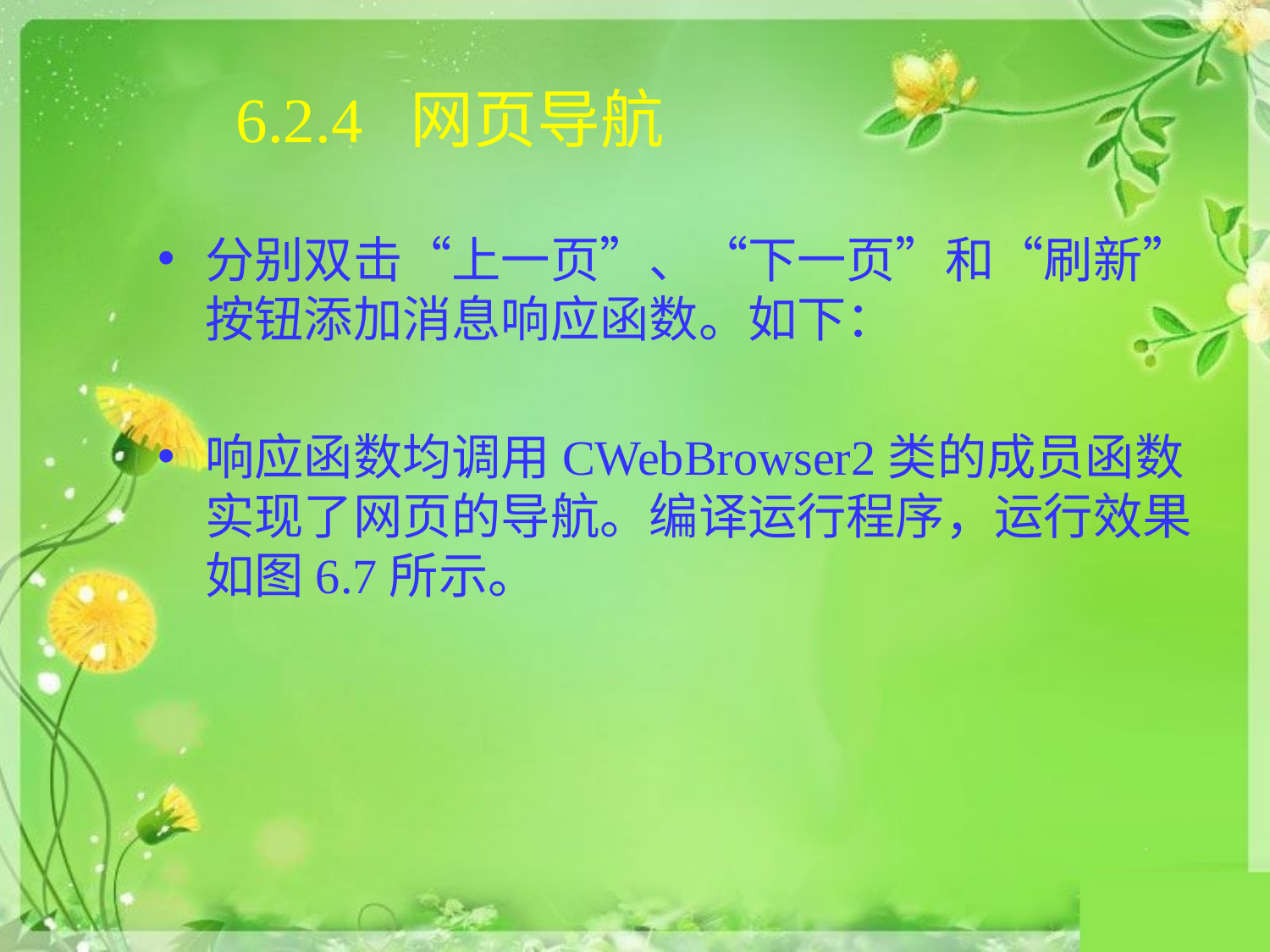

# 6.2.4  网页导航
分别双击“上一页”、“下一页”和“刷新”按钮添加消息响应函数。如下：

响应函数均调用CWebBrowser2类的成员函数实现了网页的导航。编译运行程序，运行效果如图6.7所示。